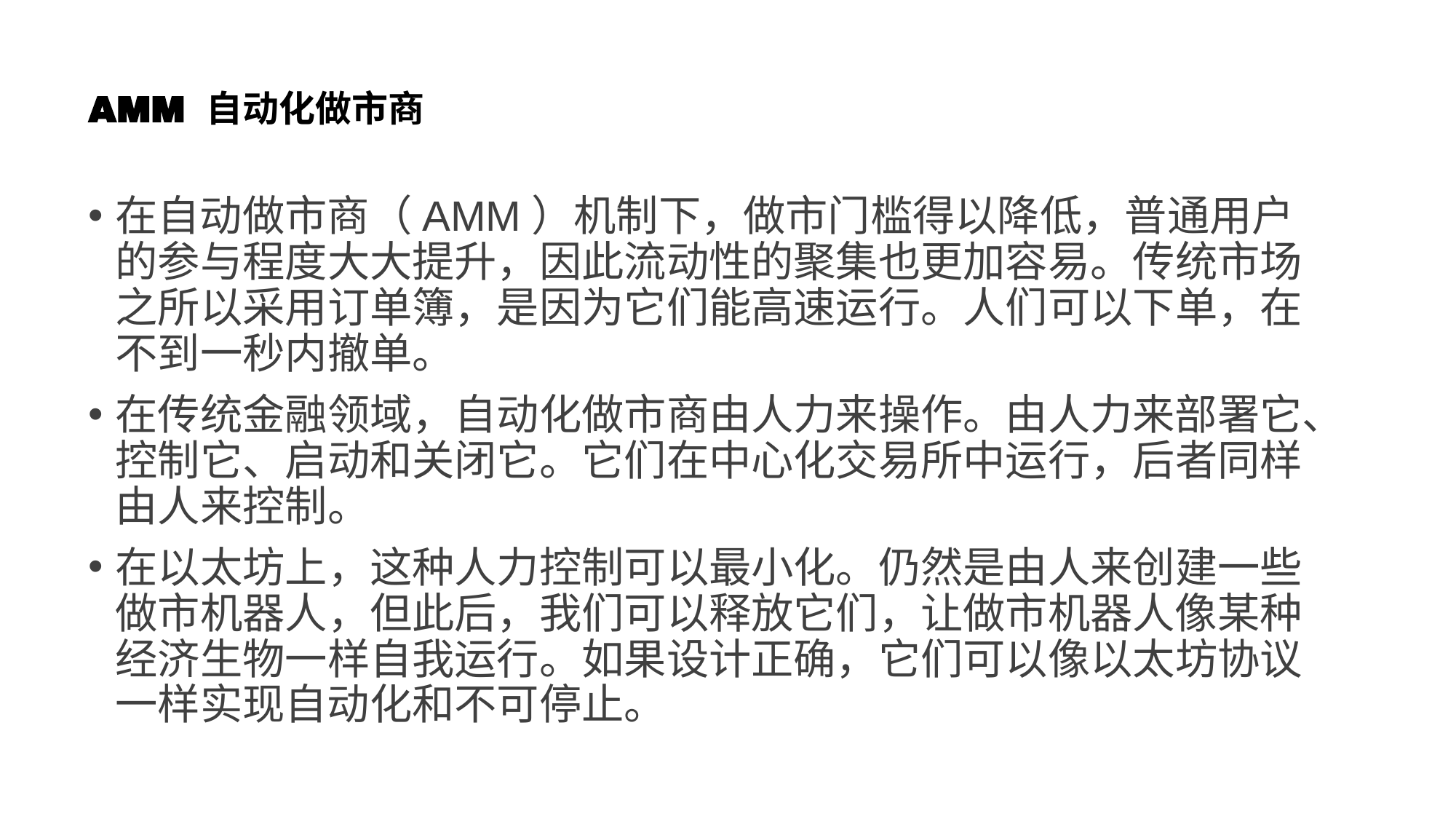

# AMM 自动化做市商
在自动做市商（AMM）机制下，做市门槛得以降低，普通用户的参与程度大大提升，因此流动性的聚集也更加容易。传统市场之所以采用订单簿，是因为它们能高速运行。人们可以下单，在不到一秒内撤单。
在传统金融领域，自动化做市商由人力来操作。由人力来部署它、控制它、启动和关闭它。它们在中心化交易所中运行，后者同样由人来控制。
在以太坊上，这种人力控制可以最小化。仍然是由人来创建一些做市机器人，但此后，我们可以释放它们，让做市机器人像某种经济生物一样自我运行。如果设计正确，它们可以像以太坊协议一样实现自动化和不可停止。